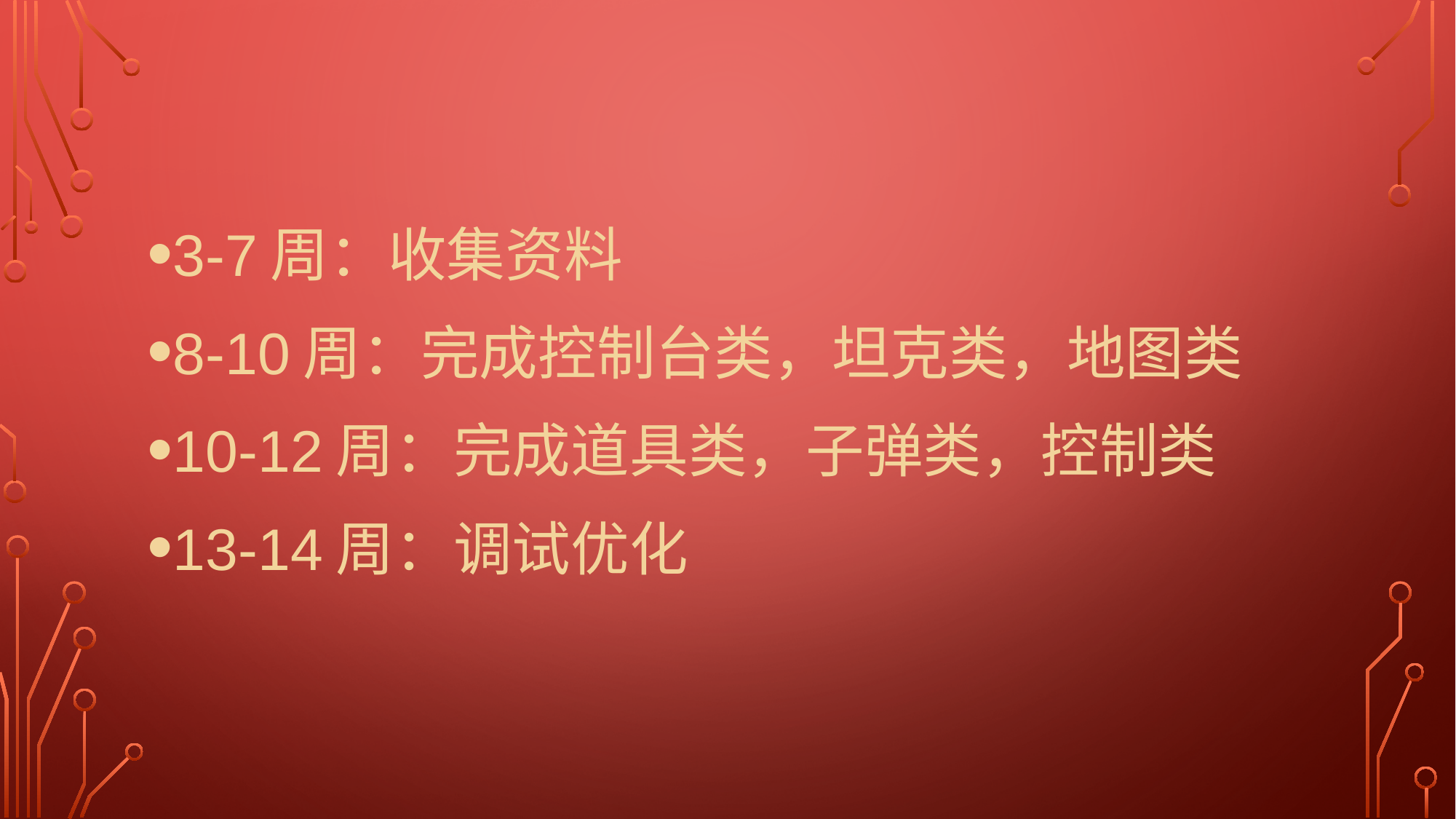

#
3-7周：收集资料
8-10周：完成控制台类，坦克类，地图类
10-12周：完成道具类，子弹类，控制类
13-14周：调试优化